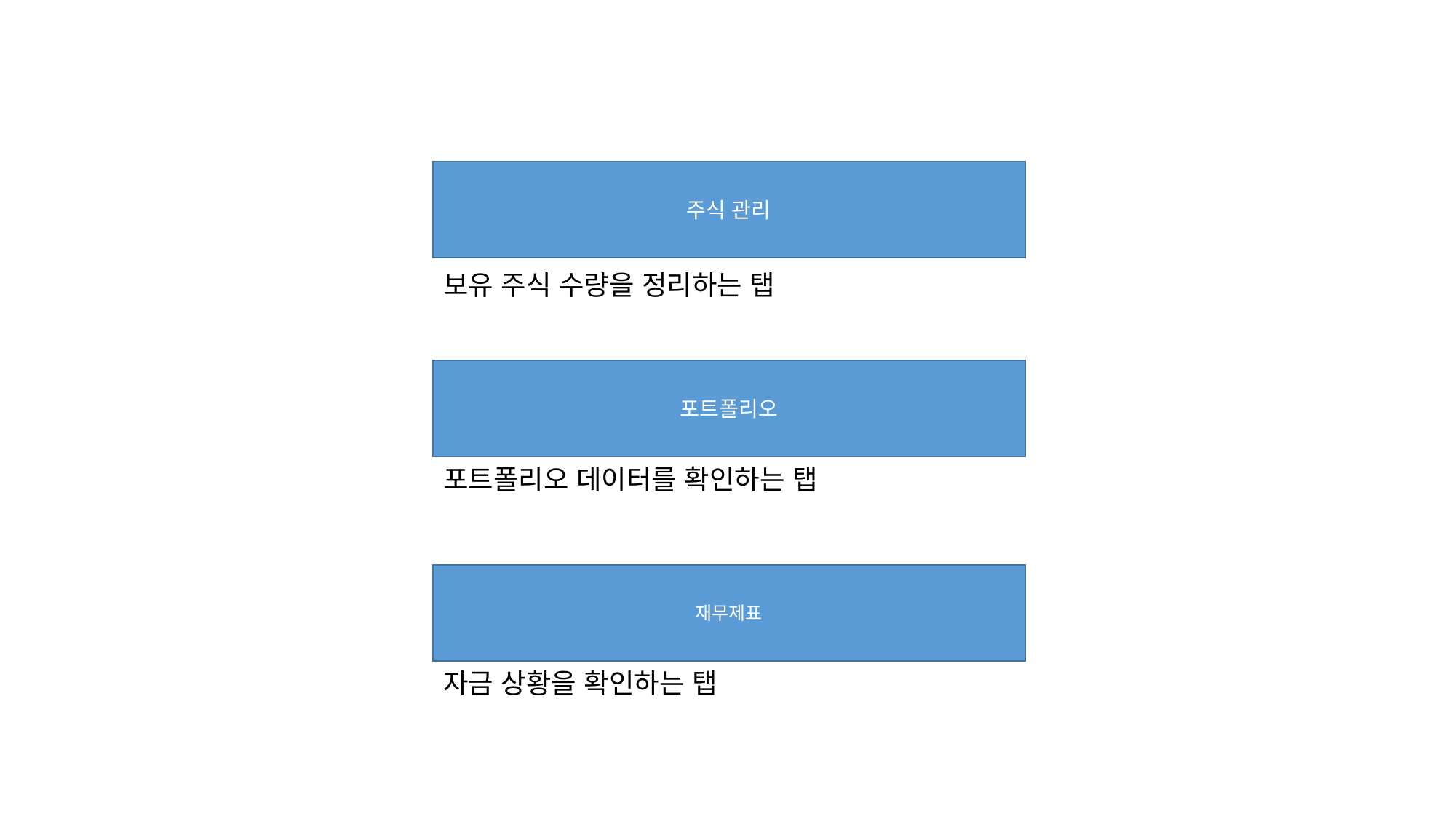

주식 관리
보유 주식 수량을 정리하는 탭
포트폴리오
포트폴리오 데이터를 확인하는 탭
재무제표
자금 상황을 확인하는 탭